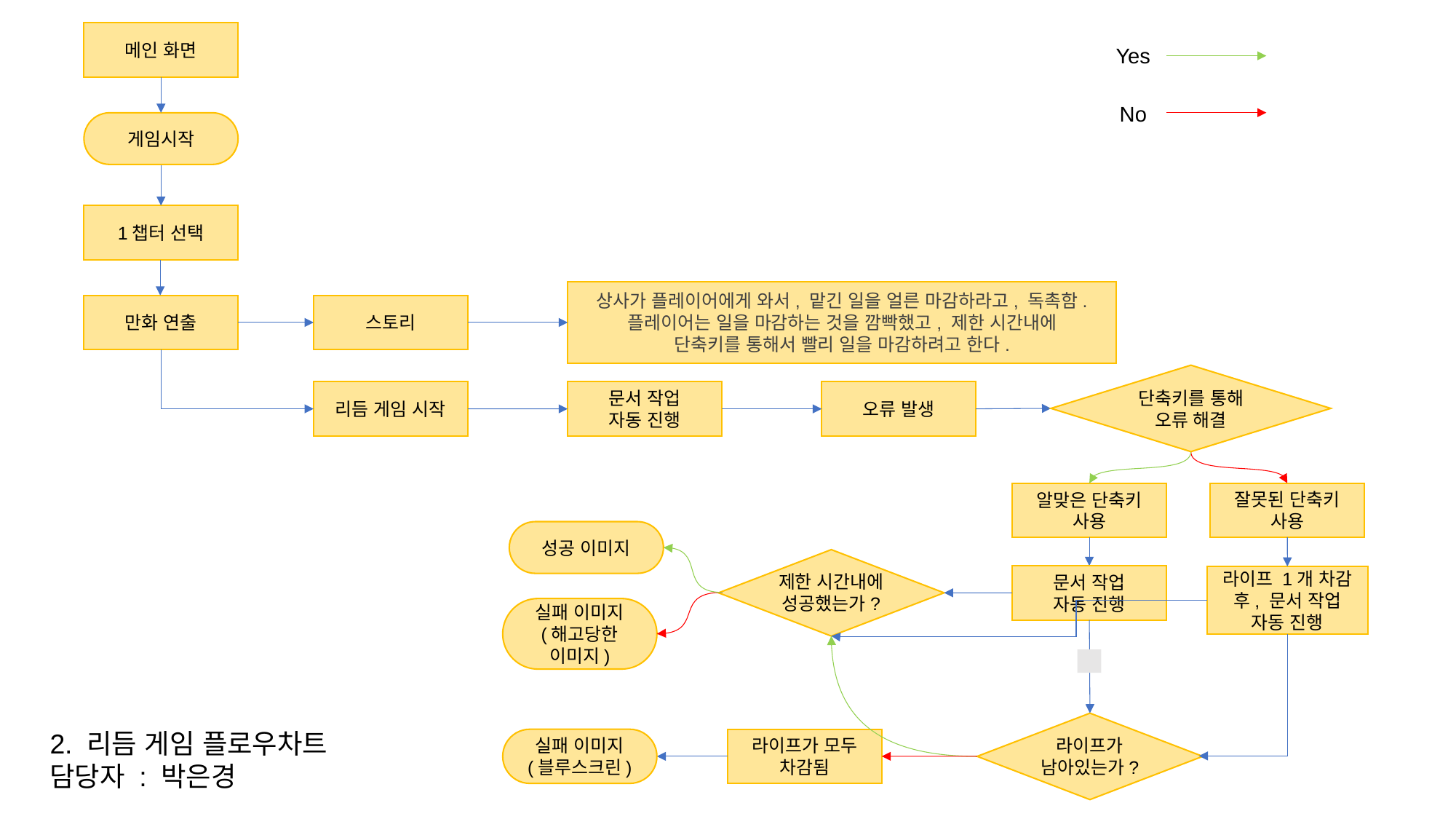

메인 화면
Yes
No
게임시작
1챕터 선택
상사가 플레이어에게 와서, 맡긴 일을 얼른 마감하라고, 독촉함. 플레이어는 일을 마감하는 것을 깜빡했고, 제한 시간내에
단축키를 통해서 빨리 일을 마감하려고 한다.
스토리
만화 연출
단축키를 통해 오류 해결
오류 발생
리듬 게임 시작
문서 작업
자동 진행
잘못된 단축키
사용
알맞은 단축키
사용
성공 이미지

제한 시간내에
성공했는가?
문서 작업
자동 진행
라이프 1개 차감 후, 문서 작업
자동 진행
실패 이미지
(해고당한
이미지)

2. 리듬 게임 플로우차트
담당자 : 박은경
라이프가
남아있는가?
라이프가 모두
차감됨
실패 이미지
(블루스크린)